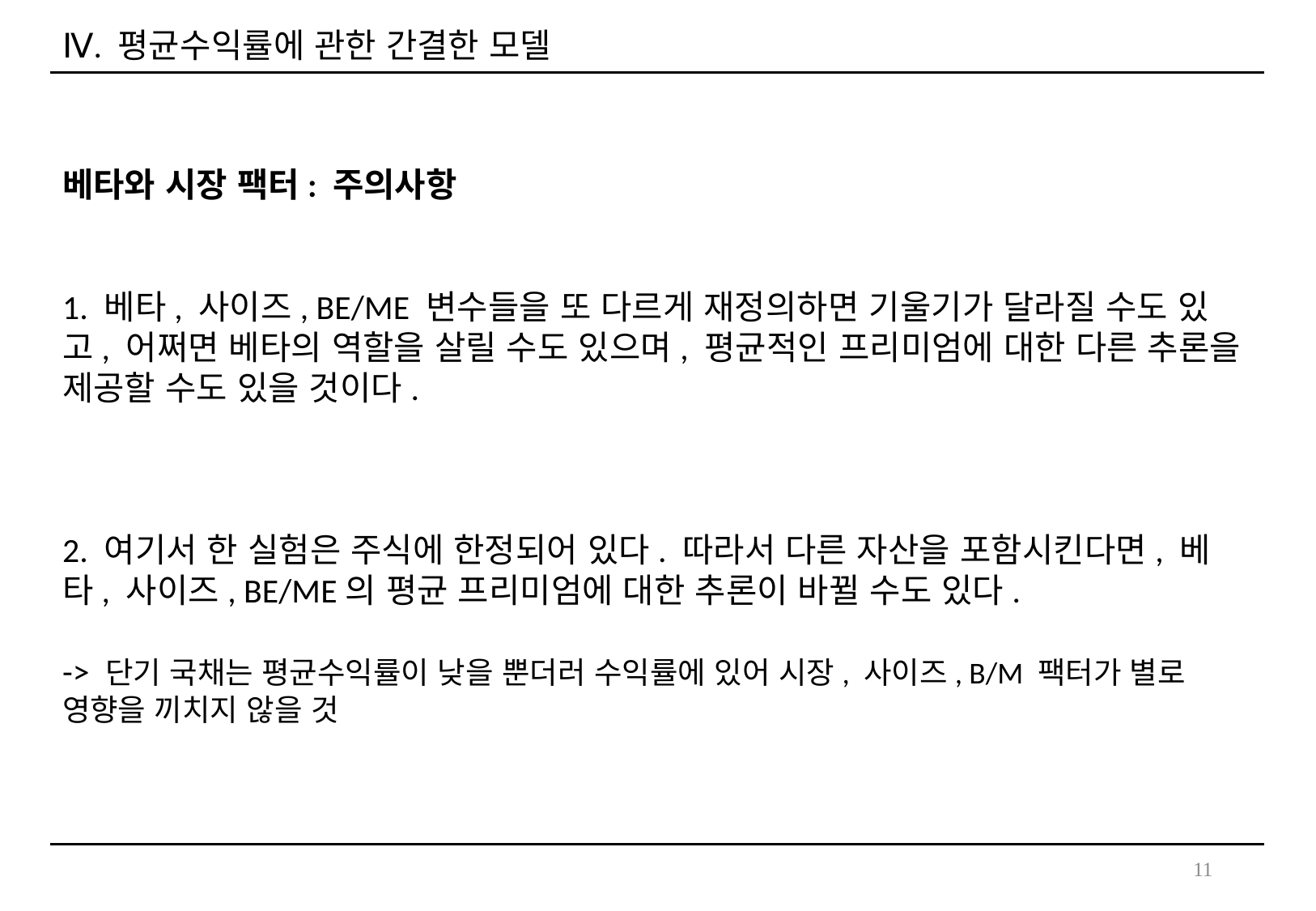

Ⅳ. 평균수익률에 관한 간결한 모델
베타와 시장 팩터: 주의사항

1. 베타, 사이즈, BE/ME 변수들을 또 다르게 재정의하면 기울기가 달라질 수도 있고, 어쩌면 베타의 역할을 살릴 수도 있으며, 평균적인 프리미엄에 대한 다른 추론을 제공할 수도 있을 것이다.

2. 여기서 한 실험은 주식에 한정되어 있다. 따라서 다른 자산을 포함시킨다면, 베타, 사이즈, BE/ME의 평균 프리미엄에 대한 추론이 바뀔 수도 있다.

-> 단기 국채는 평균수익률이 낮을 뿐더러 수익률에 있어 시장, 사이즈, B/M 팩터가 별로 영향을 끼치지 않을 것

11